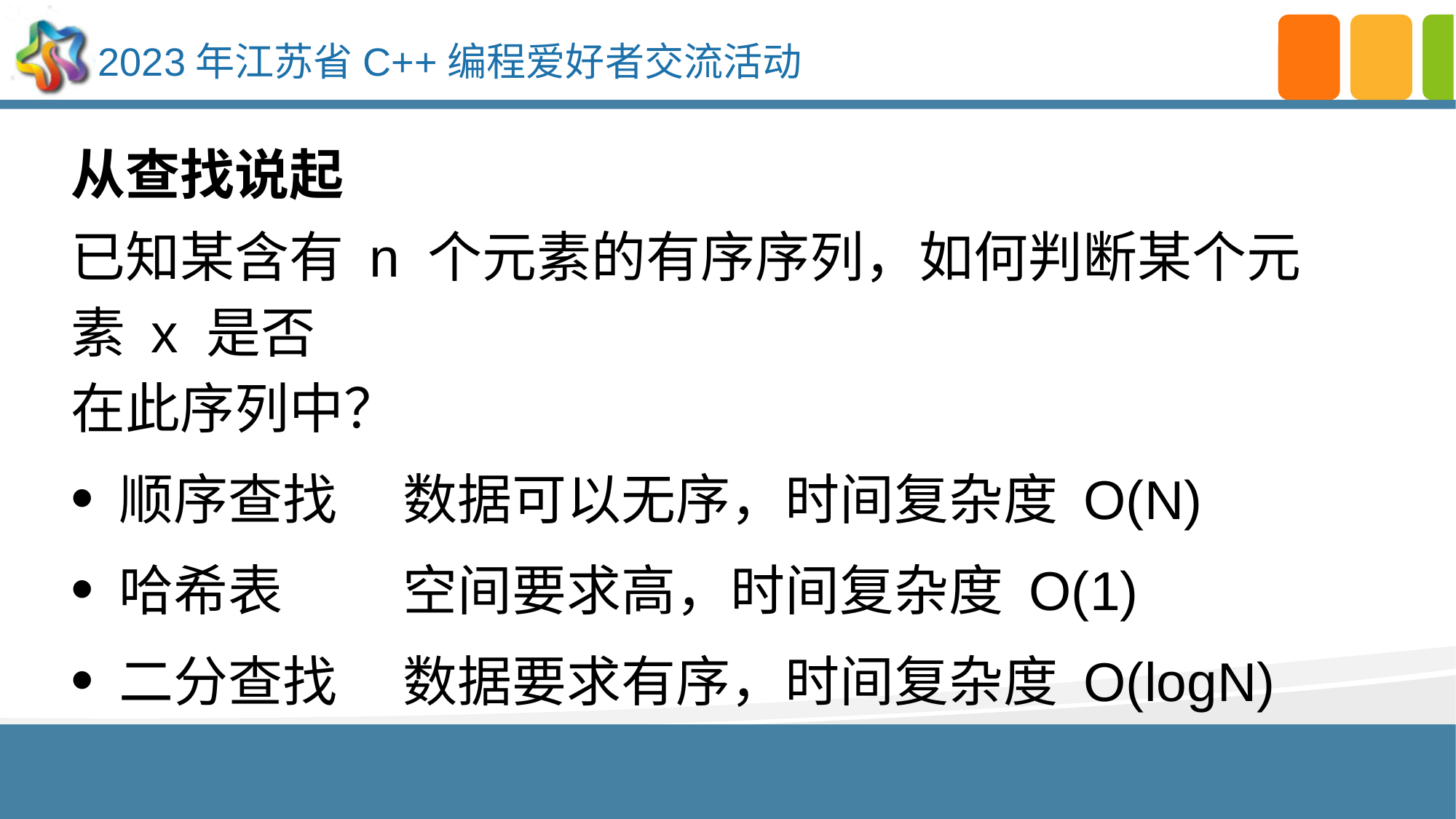

从查找说起
已知某含有 n 个元素的有序序列，如何判断某个元素 x 是否
在此序列中？
 顺序查找	数据可以无序，时间复杂度 O(N)
 哈希表		空间要求高，时间复杂度 O(1)
 二分查找	数据要求有序，时间复杂度 O(logN)